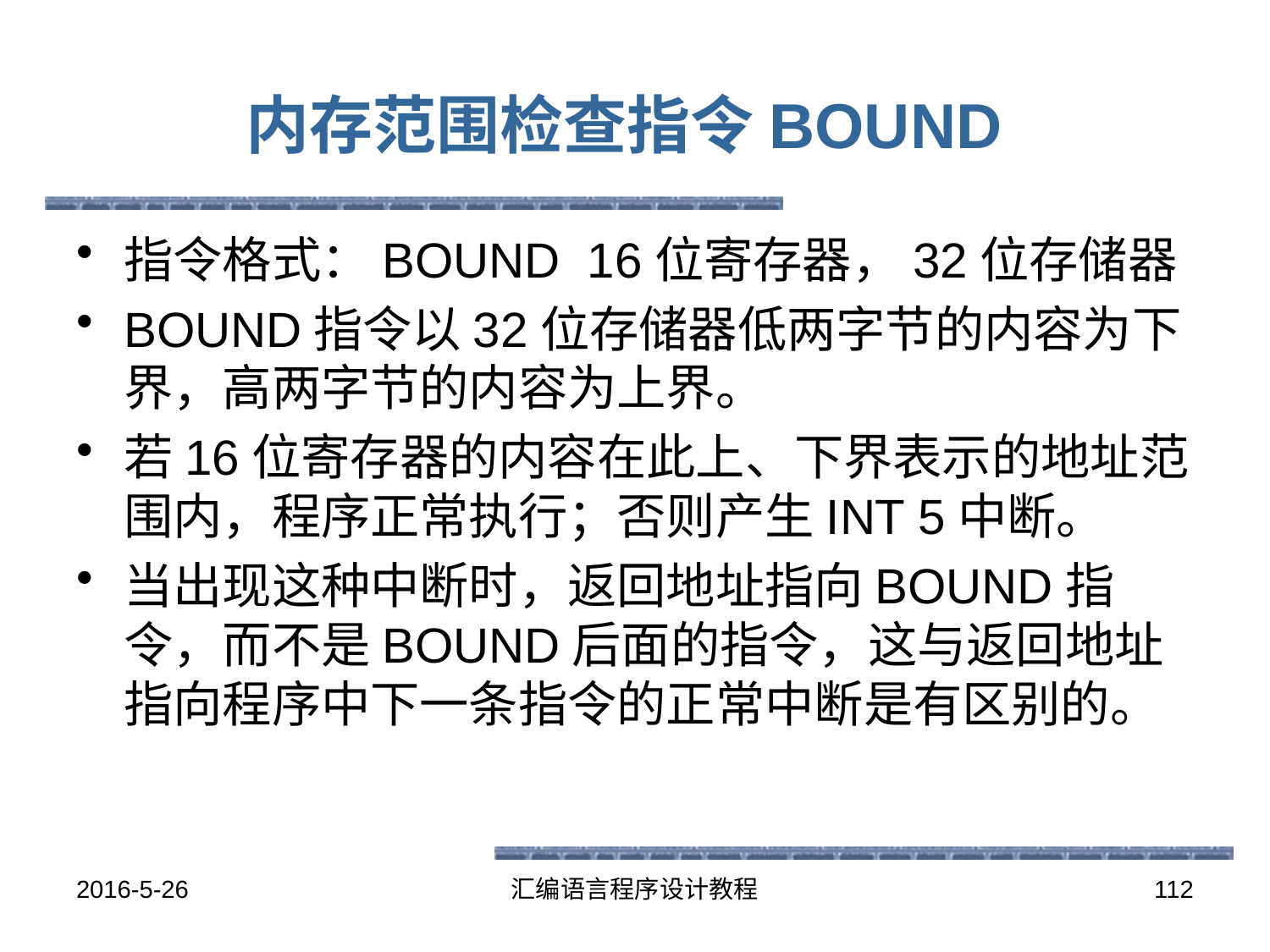

# 内存范围检查指令BOUND
指令格式：BOUND  16位寄存器，32位存储器
BOUND指令以32位存储器低两字节的内容为下界，高两字节的内容为上界。
若16位寄存器的内容在此上、下界表示的地址范围内，程序正常执行；否则产生INT 5中断。
当出现这种中断时，返回地址指向BOUND指令，而不是BOUND后面的指令，这与返回地址指向程序中下一条指令的正常中断是有区别的。
2016-5-26
汇编语言程序设计教程
112